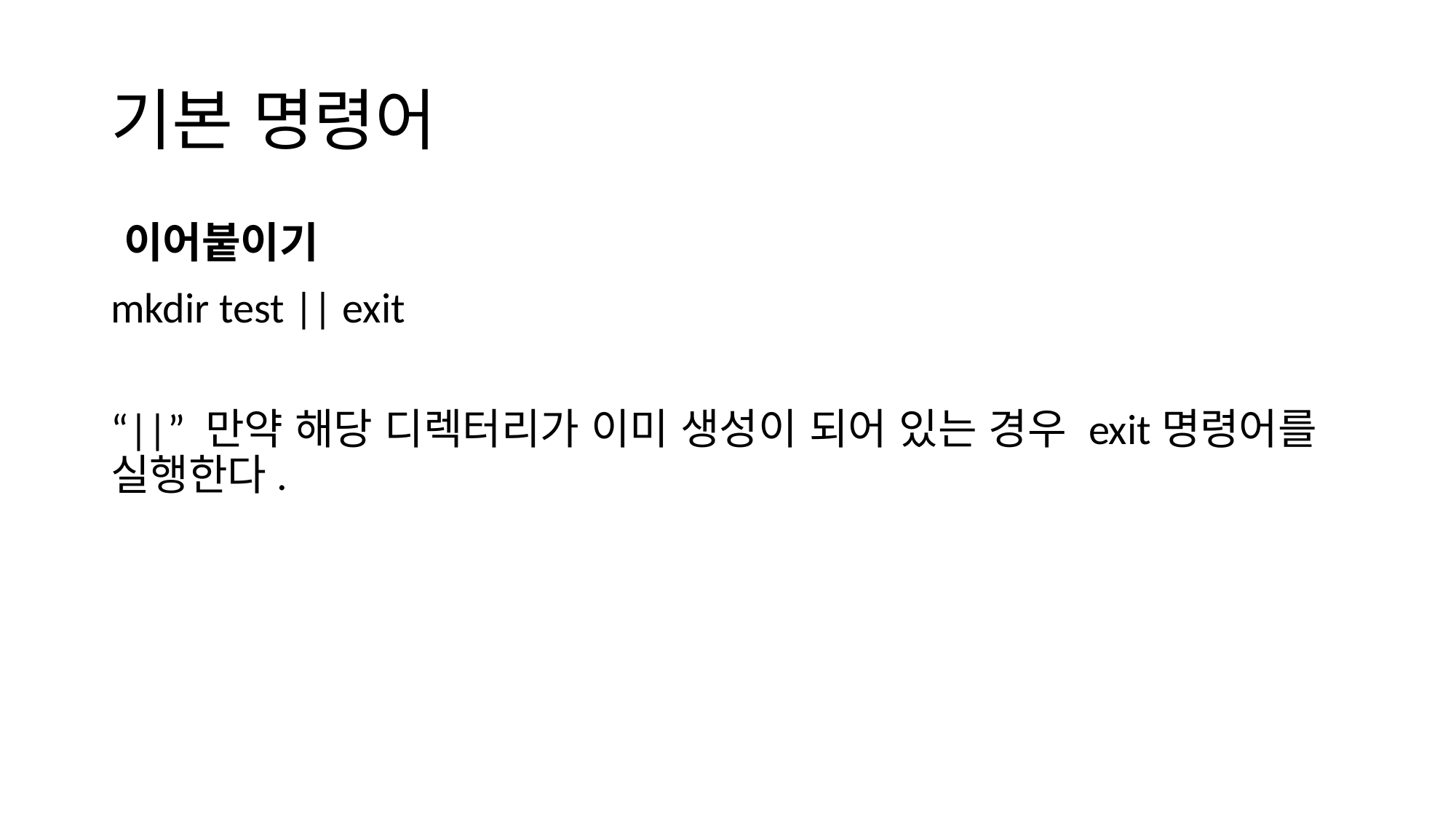

# 기본 명령어
이어붙이기
mkdir test || exit

“||” 만약 해당 디렉터리가 이미 생성이 되어 있는 경우 exit명령어를 실행한다.